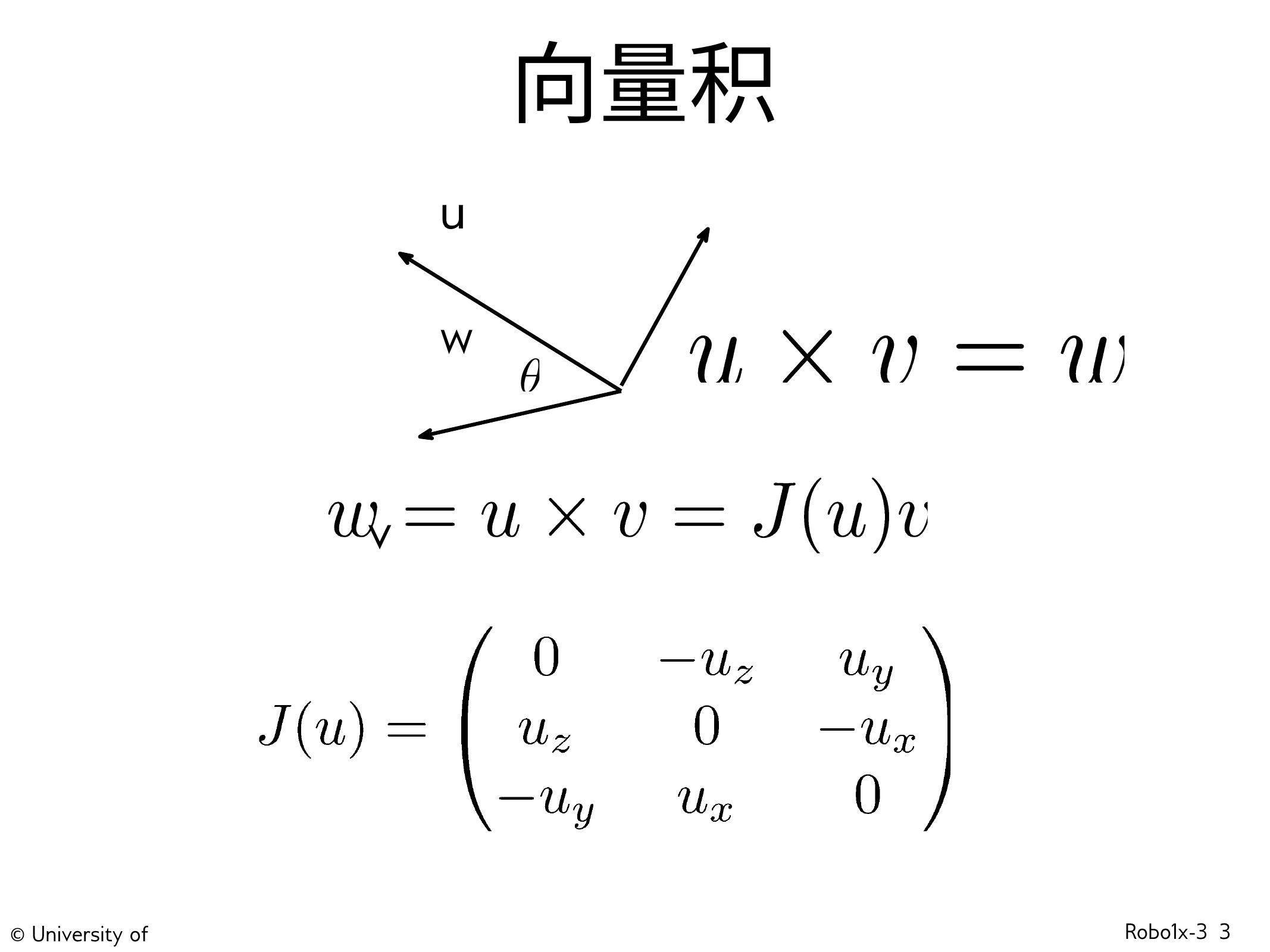

# 向量积
u	w

v

Robo1x-3 3
© University of Pennsylvania